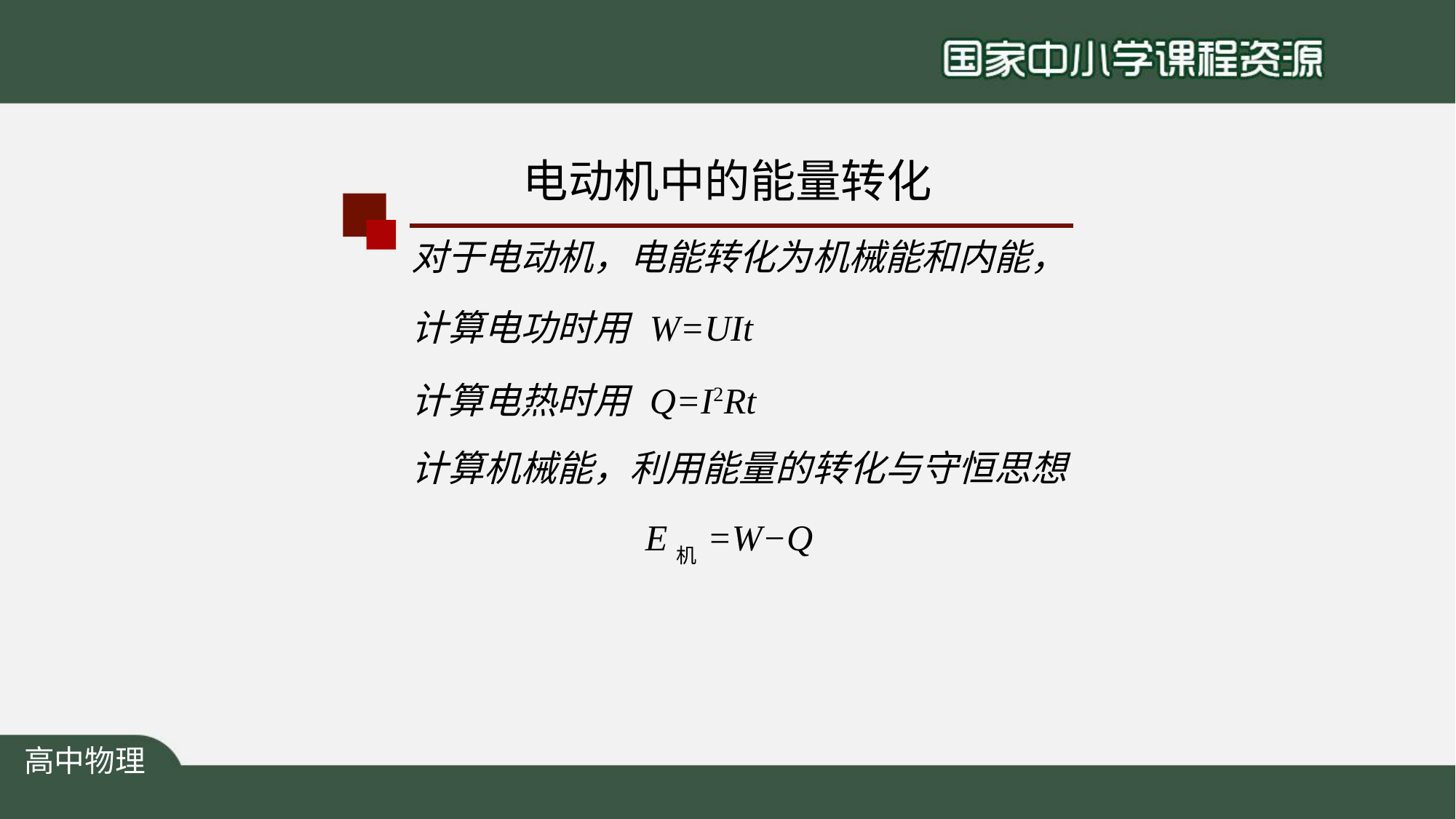

# 电动机中的能量转化

对于电动机，电能转化为机械能和内能，
计算电功时用	W=UIt
计算电热时用	Q=I2Rt
计算机械能，利用能量的转化与守恒思想
E机=W−Q
高中物理